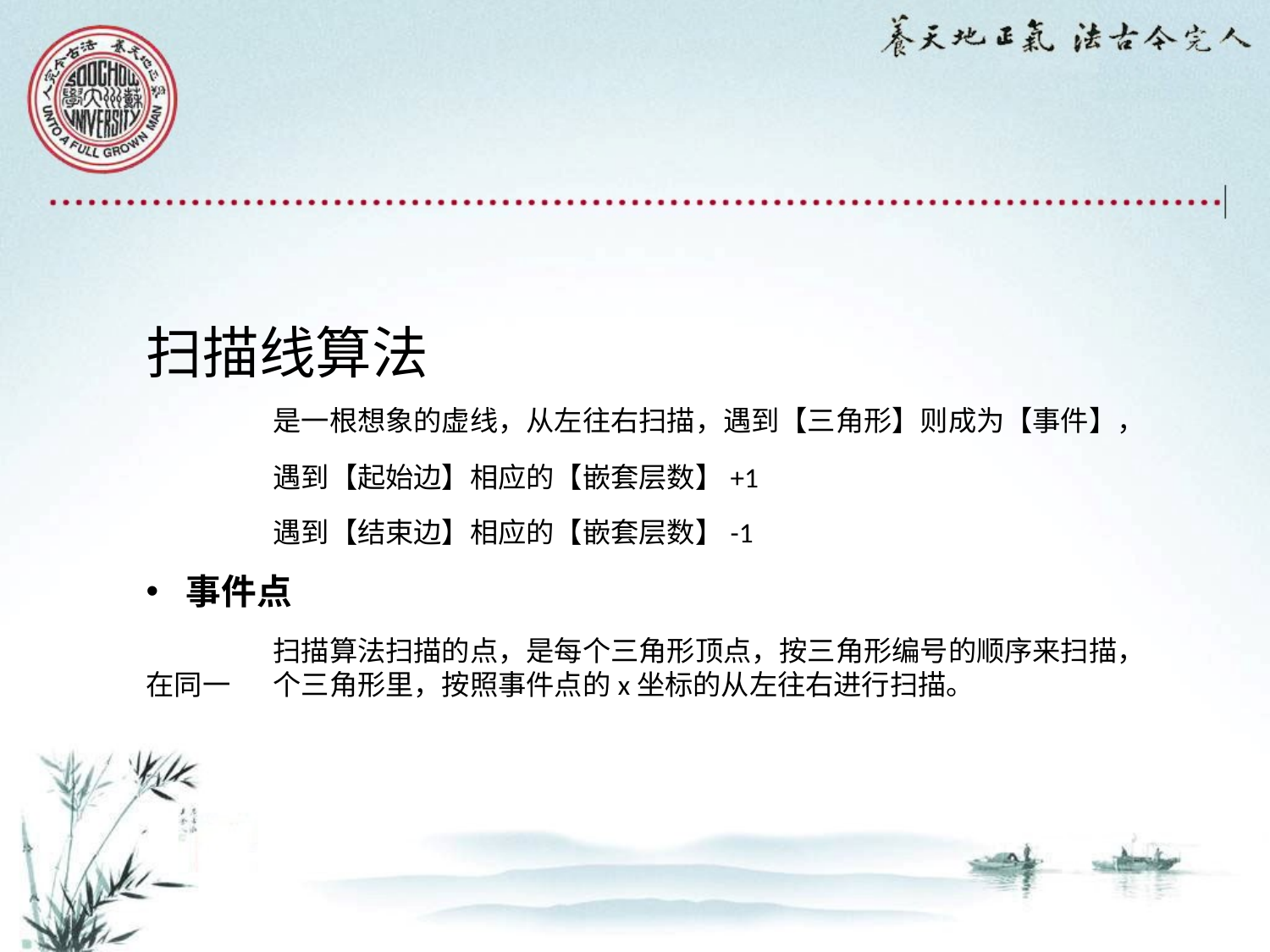

扫描线算法
	是一根想象的虚线，从左往右扫描，遇到【三角形】则成为【事件】，
	遇到【起始边】相应的【嵌套层数】+1
	遇到【结束边】相应的【嵌套层数】-1
事件点
	扫描算法扫描的点，是每个三角形顶点，按三角形编号的顺序来扫描，在同一	个三角形里，按照事件点的x坐标的从左往右进行扫描。